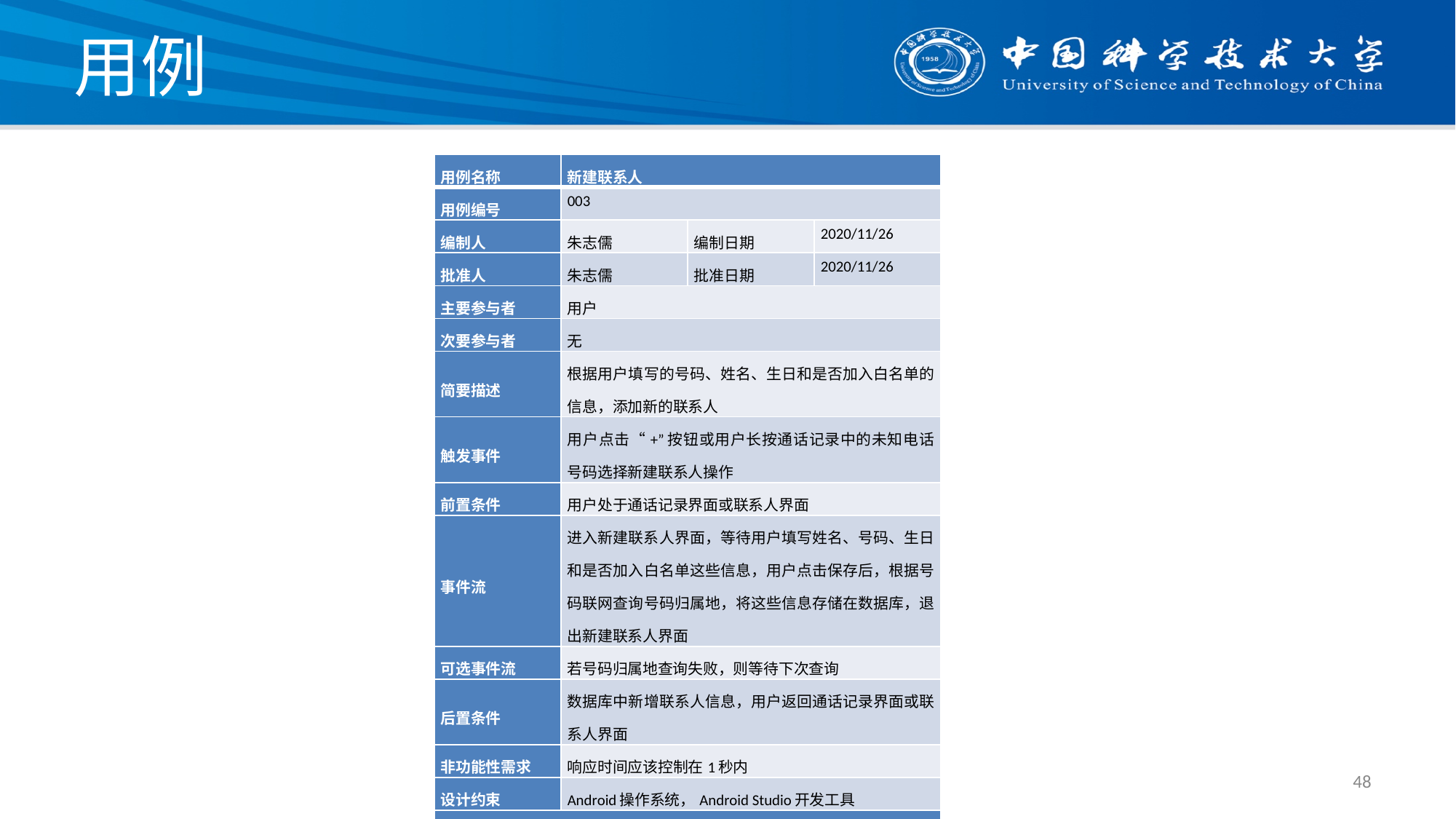

# 用例
| 用例名称 | 新建联系人 |  |  |
| --- | --- | --- | --- |
| 用例编号 | 003 |  |  |
| 编制人 | 朱志儒 | 编制日期 | 2020/11/26 |
| 批准人 | 朱志儒 | 批准日期 | 2020/11/26 |
| 主要参与者 | 用户 |  |  |
| 次要参与者 | 无 |  |  |
| 简要描述 | 根据用户填写的号码、姓名、生日和是否加入白名单的信息，添加新的联系人 |  |  |
| 触发事件 | 用户点击“+”按钮或用户长按通话记录中的未知电话号码选择新建联系人操作 |  |  |
| 前置条件 | 用户处于通话记录界面或联系人界面 |  |  |
| 事件流 | 进入新建联系人界面，等待用户填写姓名、号码、生日和是否加入白名单这些信息，用户点击保存后，根据号码联网查询号码归属地，将这些信息存储在数据库，退出新建联系人界面 |  |  |
| 可选事件流 | 若号码归属地查询失败，则等待下次查询 |  |  |
| 后置条件 | 数据库中新增联系人信息，用户返回通话记录界面或联系人界面 |  |  |
| 非功能性需求 | 响应时间应该控制在1秒内 |  |  |
| 设计约束 | Android操作系统，Android Studio开发工具 |  |  |
| 修改历史 |  |  |  |
| 修改人 | 版本 | 说明 | 修改日期 |
| 朱志儒 | V1 | 填写表格 | 2020/11/26 |
48